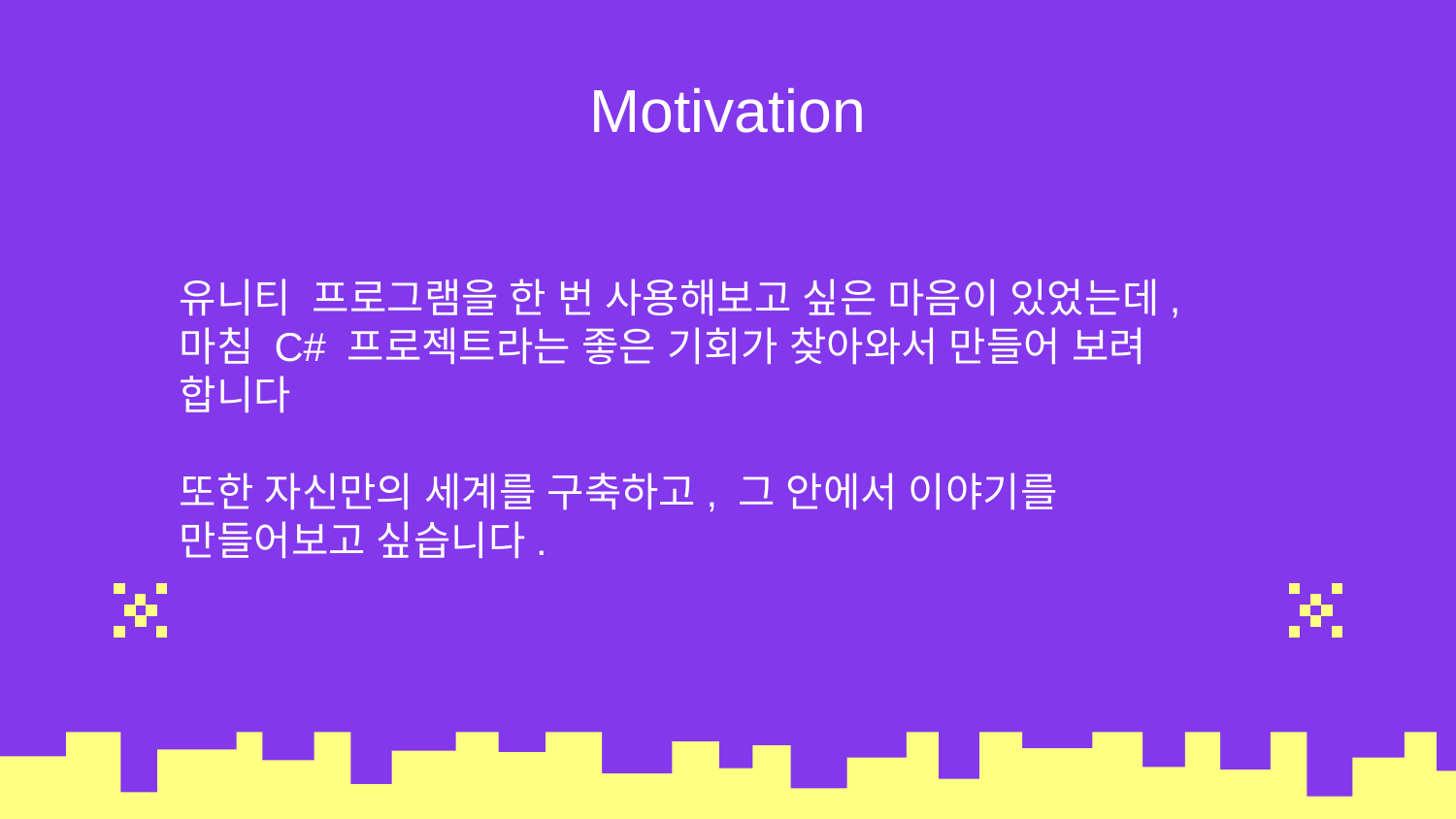

# Motivation
유니티  프로그램을 한 번 사용해보고 싶은 마음이 있었는데, 마침 C# 프로젝트라는 좋은 기회가 찾아와서 만들어 보려 합니다

또한 자신만의 세계를 구축하고, 그 안에서 이야기를 만들어보고 싶습니다.